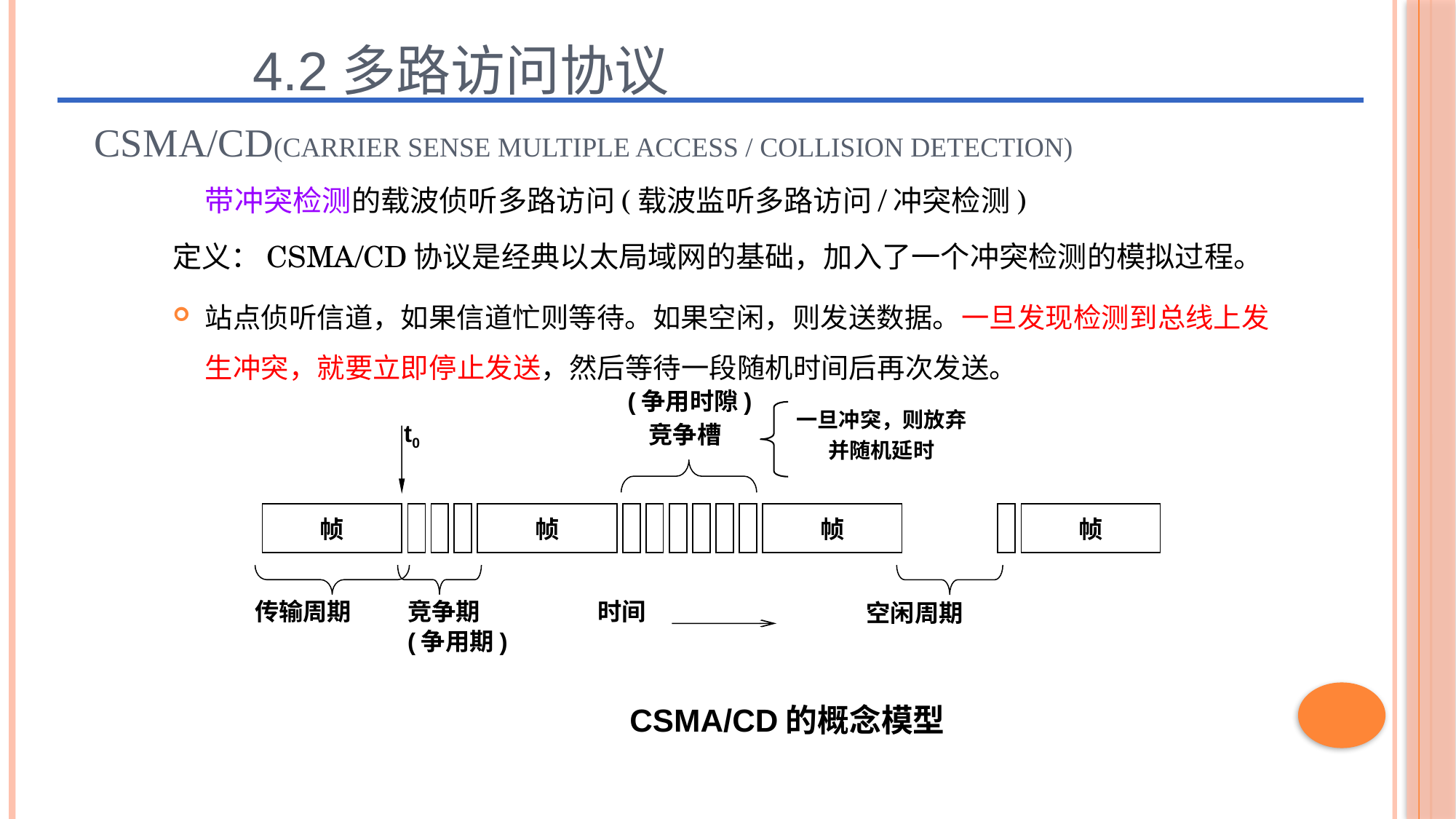

4.2多路访问协议
# CSMA/CD(Carrier Sense Multiple Access / Collision Detection)
	带冲突检测的载波侦听多路访问(载波监听多路访问/冲突检测)
定义：CSMA/CD协议是经典以太局域网的基础，加入了一个冲突检测的模拟过程。
站点侦听信道，如果信道忙则等待。如果空闲，则发送数据。一旦发现检测到总线上发生冲突，就要立即停止发送，然后等待一段随机时间后再次发送。

(争用时隙)
一旦冲突，则放弃并随机延时

t0
竞争槽

帧

帧

帧

帧

传输周期
竞争期
(争用期)
时间
空闲周期

CSMA/CD的概念模型